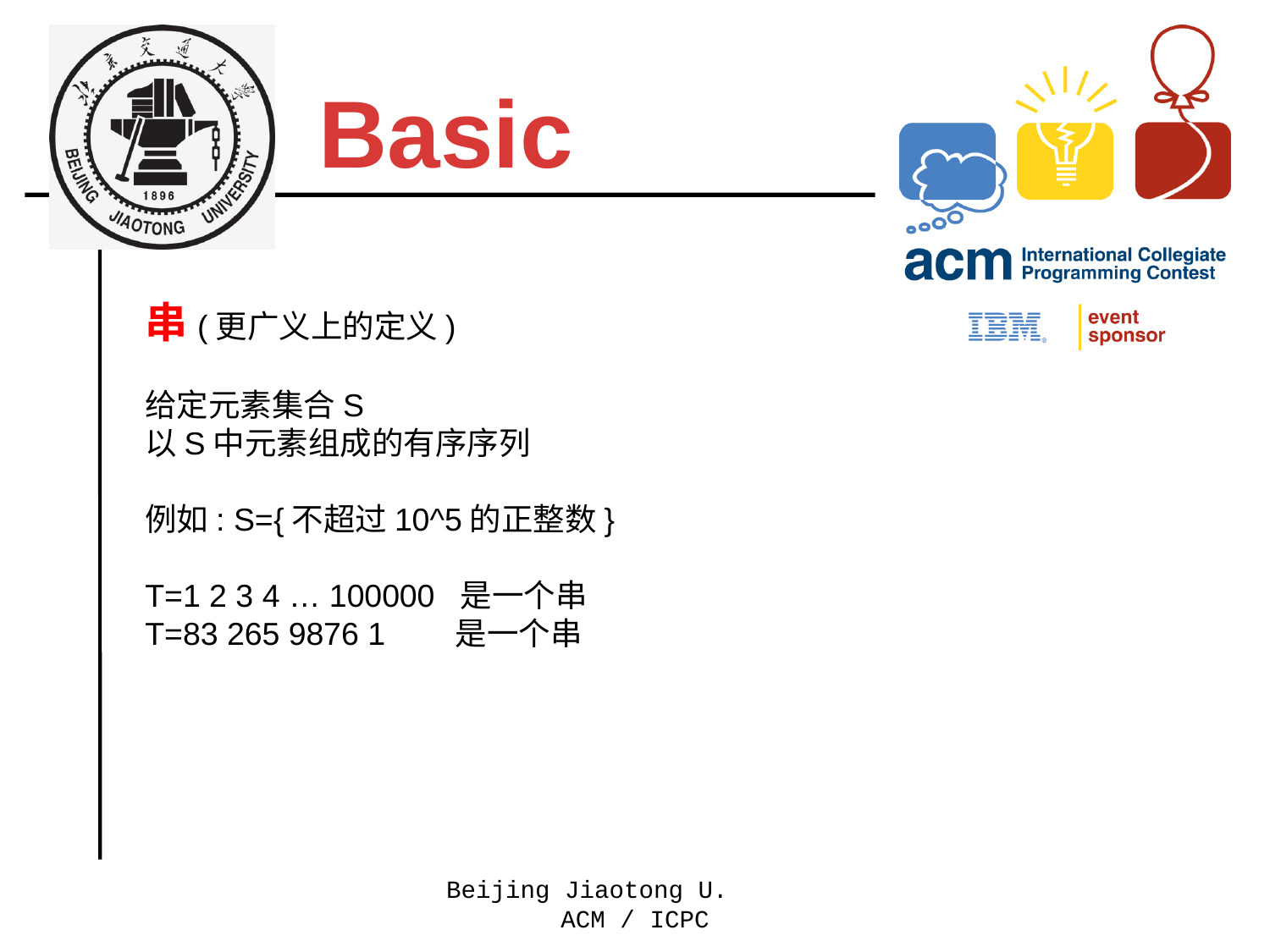

Basic
# 串(更广义上的定义)

给定元素集合S
以S中元素组成的有序序列

例如: S={不超过10^5的正整数}

T=1 2 3 4 … 100000  是一个串
T=83 265 9876 1       是一个串